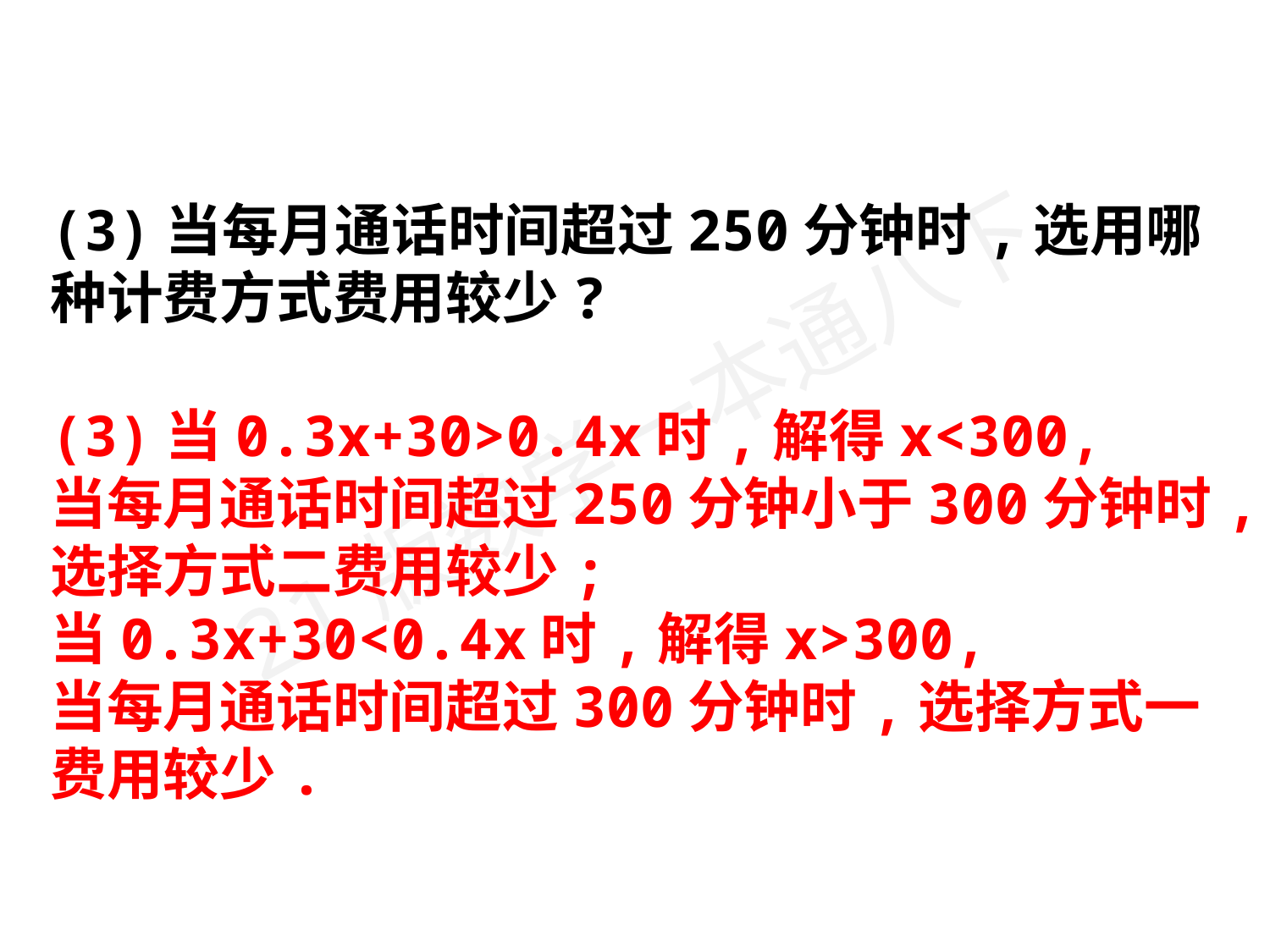

(3)当每月通话时间超过250分钟时,选用哪种计费方式费用较少?
(3)当0.3x+30>0.4x时,解得x<300,
当每月通话时间超过250分钟小于300分钟时,选择方式二费用较少;
当0.3x+30<0.4x时,解得x>300,
当每月通话时间超过300分钟时,选择方式一费用较少.